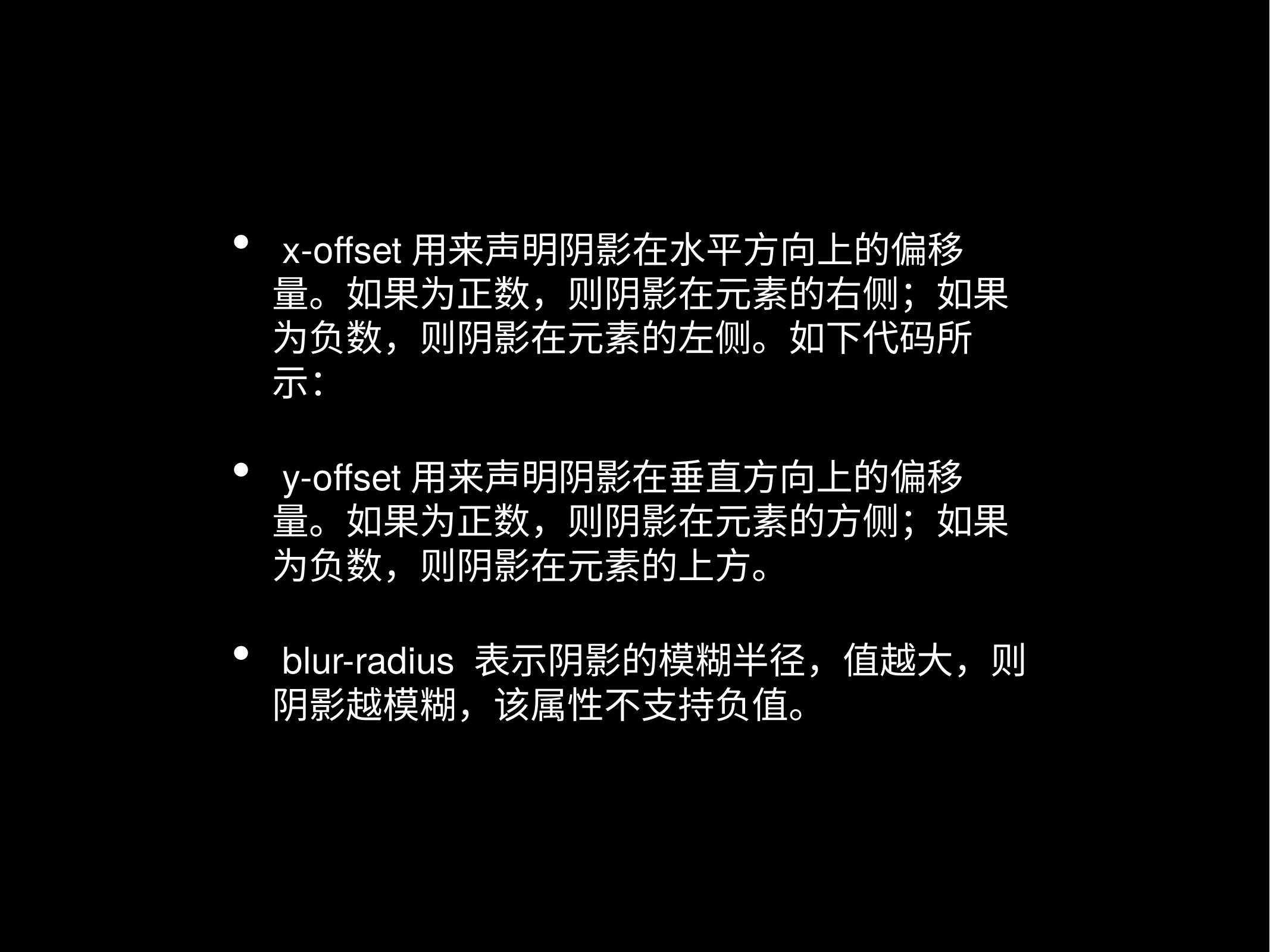

x-offset用来声明阴影在水平方向上的偏移量。如果为正数，则阴影在元素的右侧；如果为负数，则阴影在元素的左侧。如下代码所示：
 y-offset用来声明阴影在垂直方向上的偏移量。如果为正数，则阴影在元素的方侧；如果为负数，则阴影在元素的上方。
 blur-radius 表示阴影的模糊半径，值越大，则阴影越模糊，该属性不支持负值。